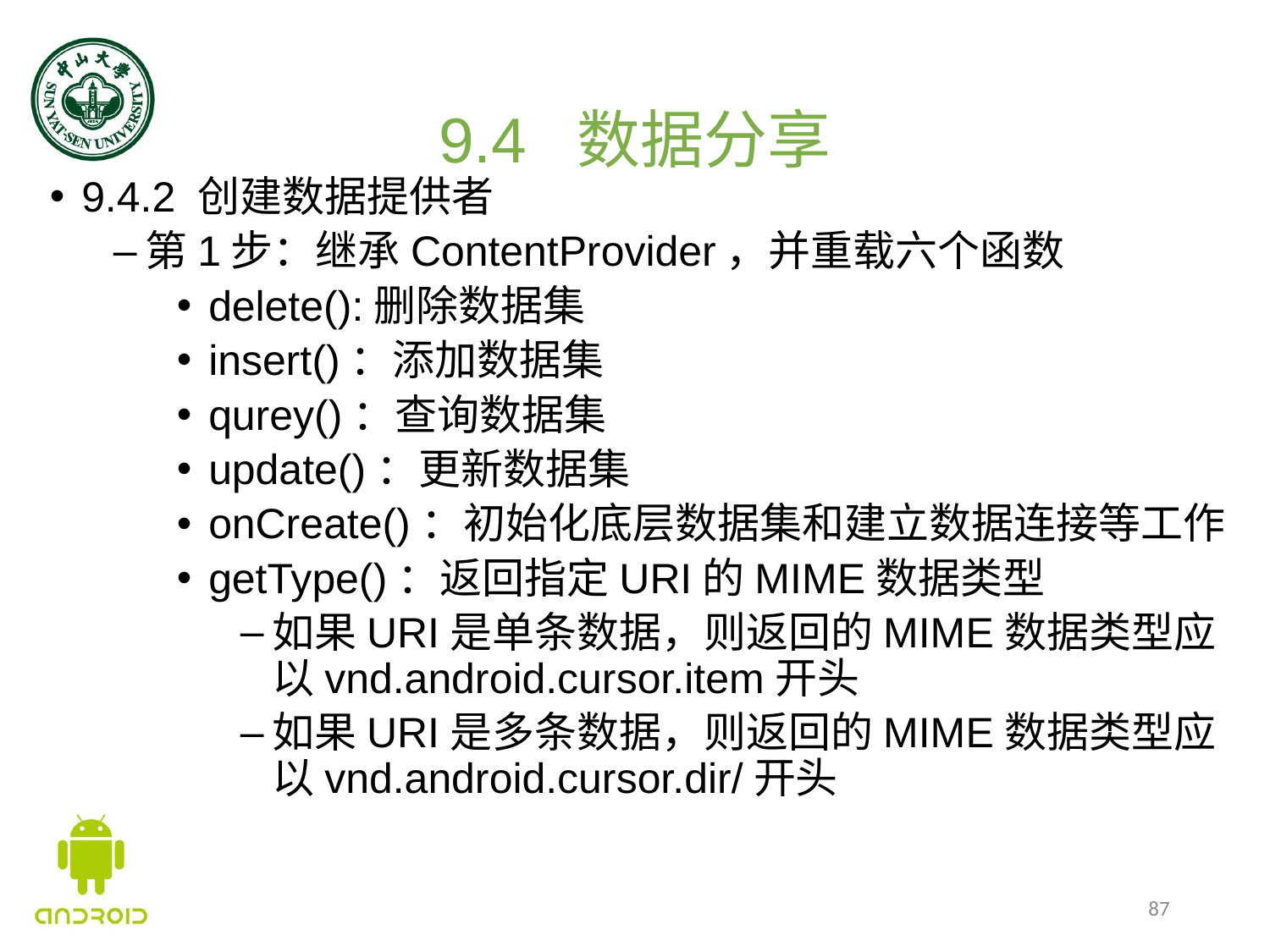

# 9.4  数据分享
9.4.2 创建数据提供者
第1步：继承ContentProvider，并重载六个函数
delete():删除数据集
insert()：添加数据集
qurey()：查询数据集
update()：更新数据集
onCreate()：初始化底层数据集和建立数据连接等工作
getType()：返回指定URI的MIME数据类型
如果URI是单条数据，则返回的MIME数据类型应以vnd.android.cursor.item开头
如果URI是多条数据，则返回的MIME数据类型应以vnd.android.cursor.dir/开头
87